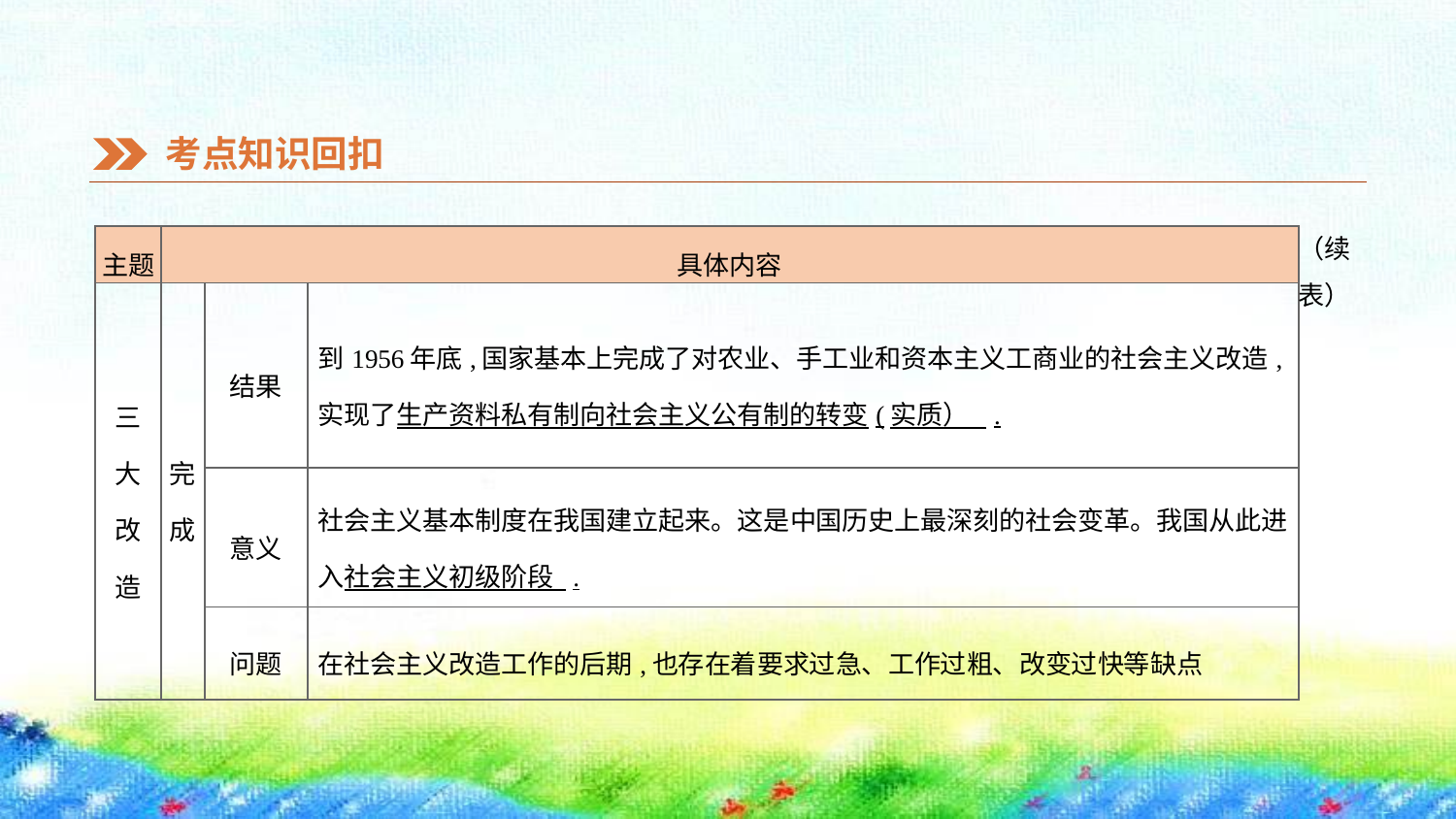

考点知识回扣

（续表）
| 主题 | 具体内容 |  |  |
| --- | --- | --- | --- |
| 三 大 改 造 | 完成 | 结果 | 到1956年底,国家基本上完成了对农业、手工业和资本主义工商业的社会主义改造,实现了生产资料私有制向社会主义公有制的转变(实质） . |
|  |  | 意义 | 社会主义基本制度在我国建立起来。这是中国历史上最深刻的社会变革。我国从此进入社会主义初级阶段 . |
|  |  | 问题 | 在社会主义改造工作的后期,也存在着要求过急、工作过粗、改变过快等缺点 |